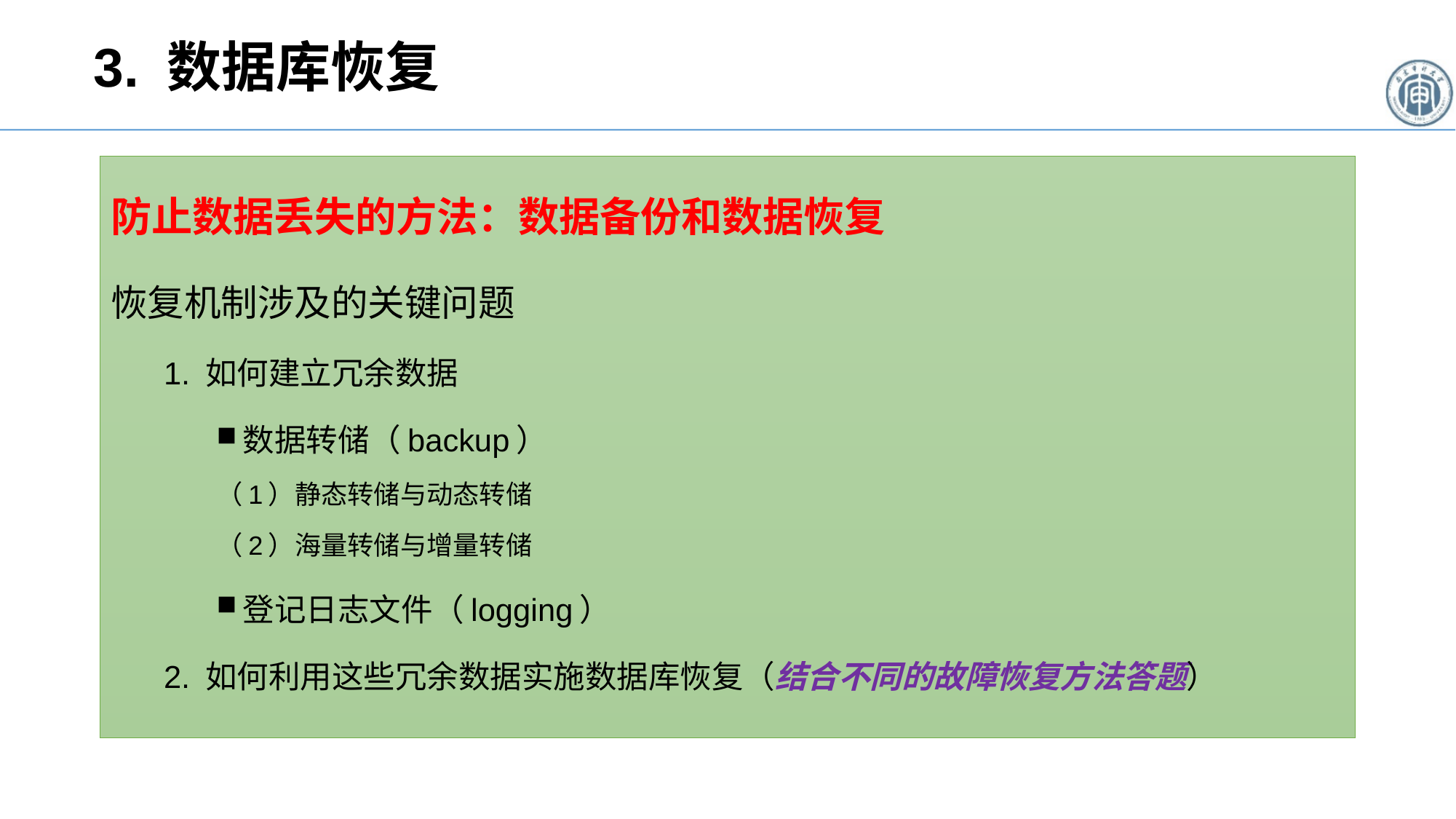

# 3. 数据库恢复
防止数据丢失的方法：数据备份和数据恢复
恢复机制涉及的关键问题
1. 如何建立冗余数据
数据转储（backup）
（1）静态转储与动态转储
（2）海量转储与增量转储
登记日志文件（logging）
2. 如何利用这些冗余数据实施数据库恢复（结合不同的故障恢复方法答题）